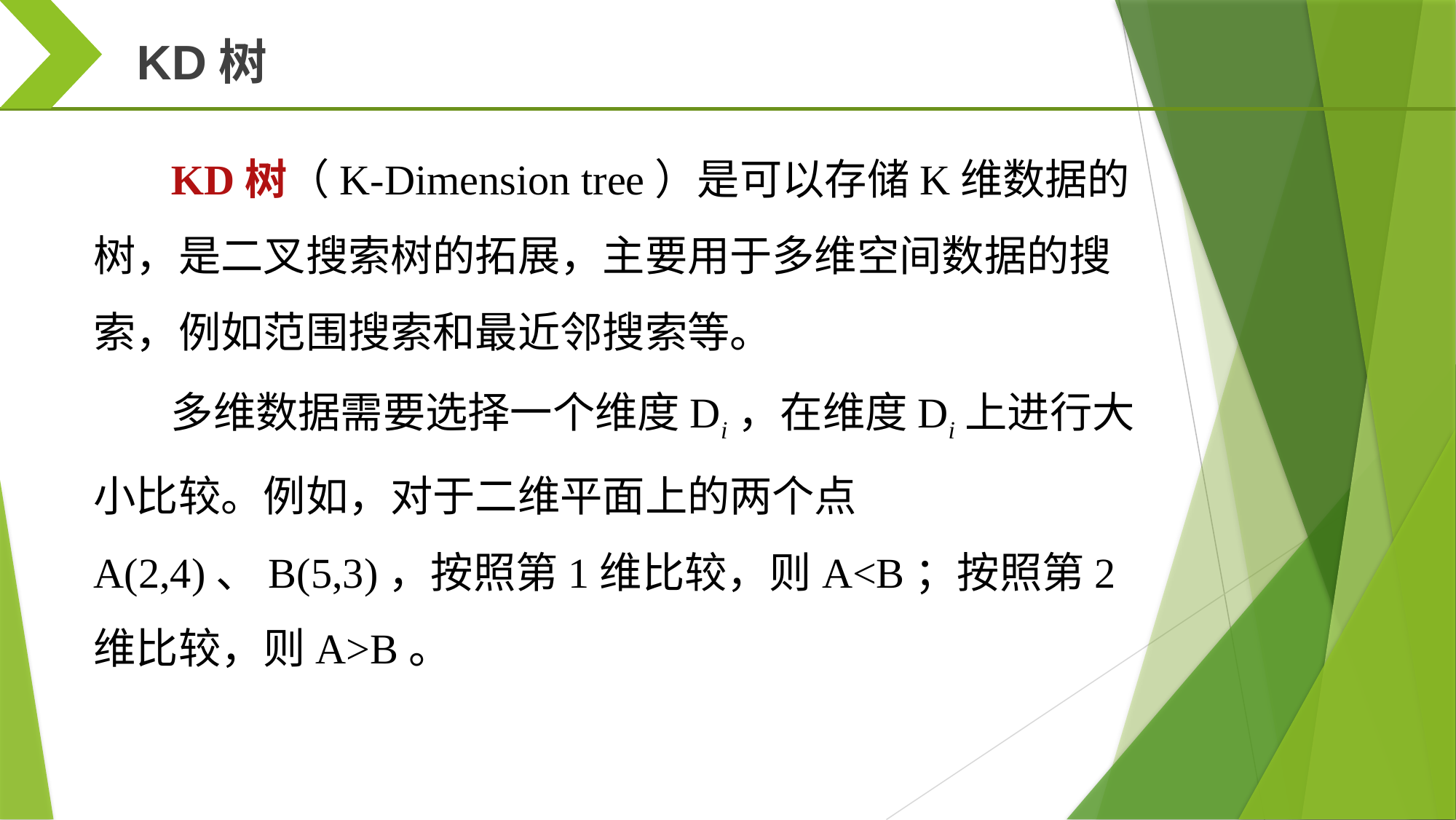

KD树
KD树（K-Dimension tree）是可以存储K维数据的树，是二叉搜索树的拓展，主要用于多维空间数据的搜索，例如范围搜索和最近邻搜索等。
多维数据需要选择一个维度Di，在维度Di上进行大小比较。例如，对于二维平面上的两个点A(2,4)、B(5,3)，按照第1维比较，则A<B；按照第2维比较，则A>B。